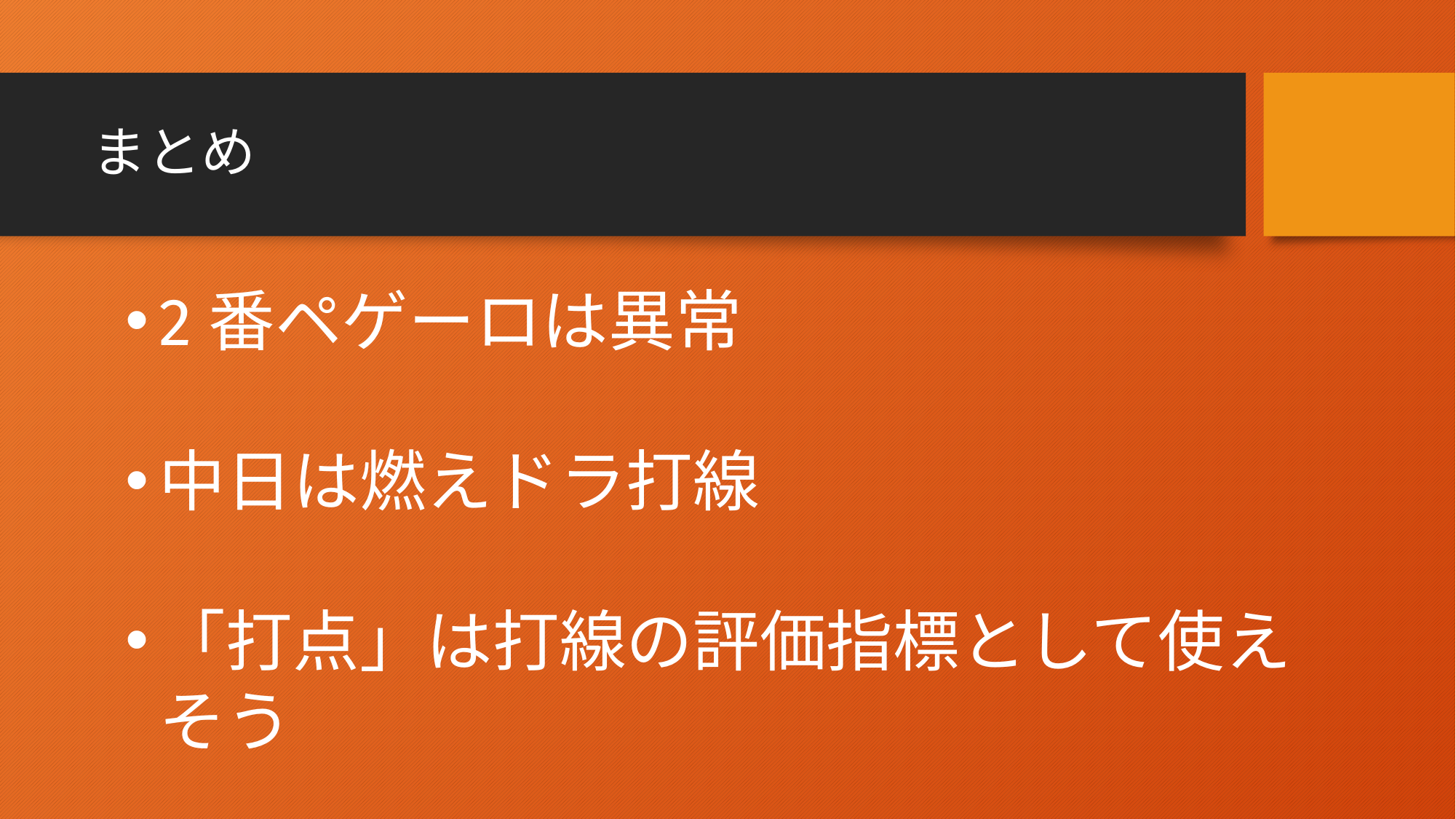

# まとめ
2番ペゲーロは異常

中日は燃えドラ打線

「打点」は打線の評価指標として使えそう